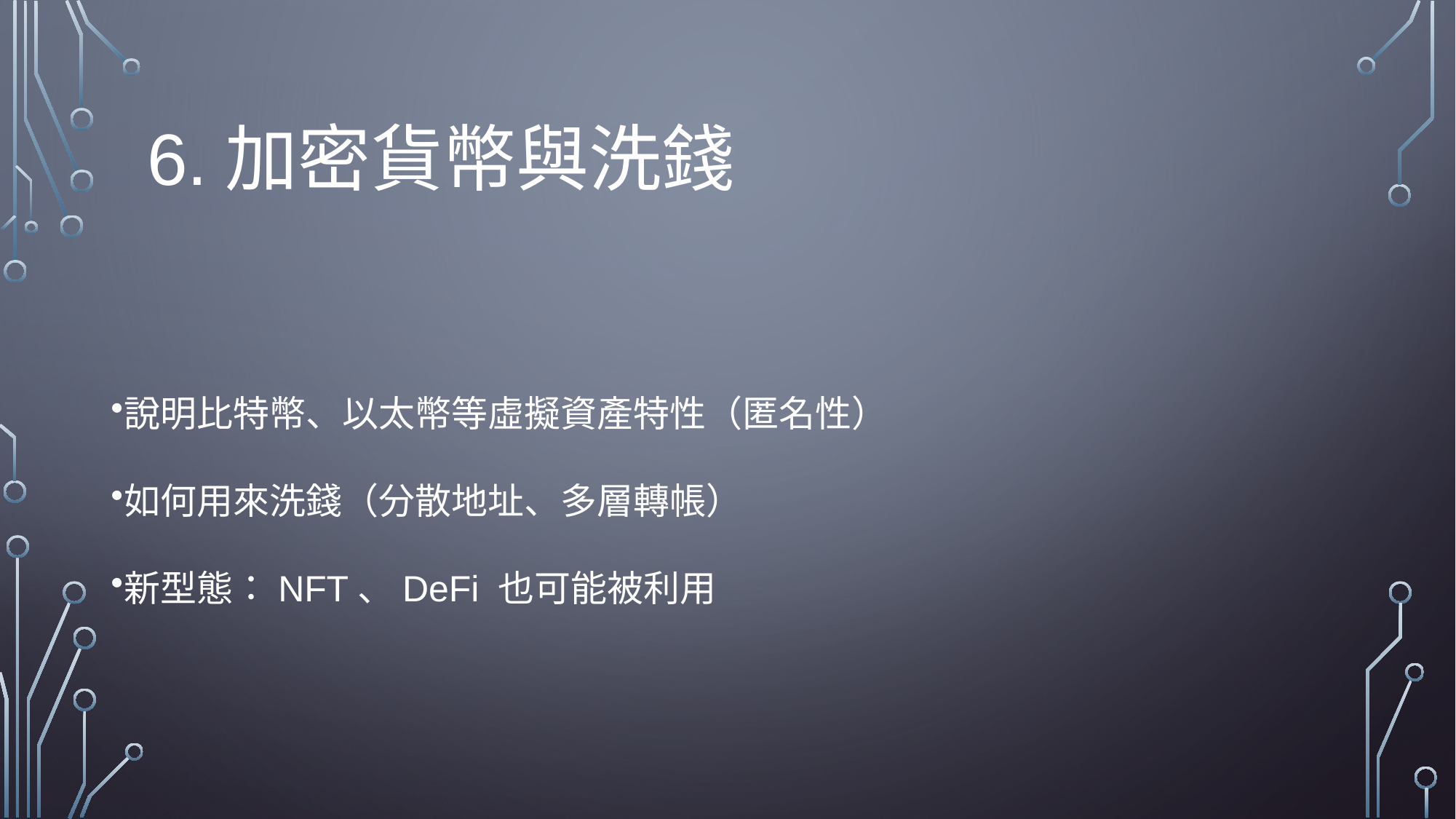

# 6.加密貨幣與洗錢
說明比特幣、以太幣等虛擬資產特性（匿名性）
如何用來洗錢（分散地址、多層轉帳）
新型態：NFT、DeFi 也可能被利用